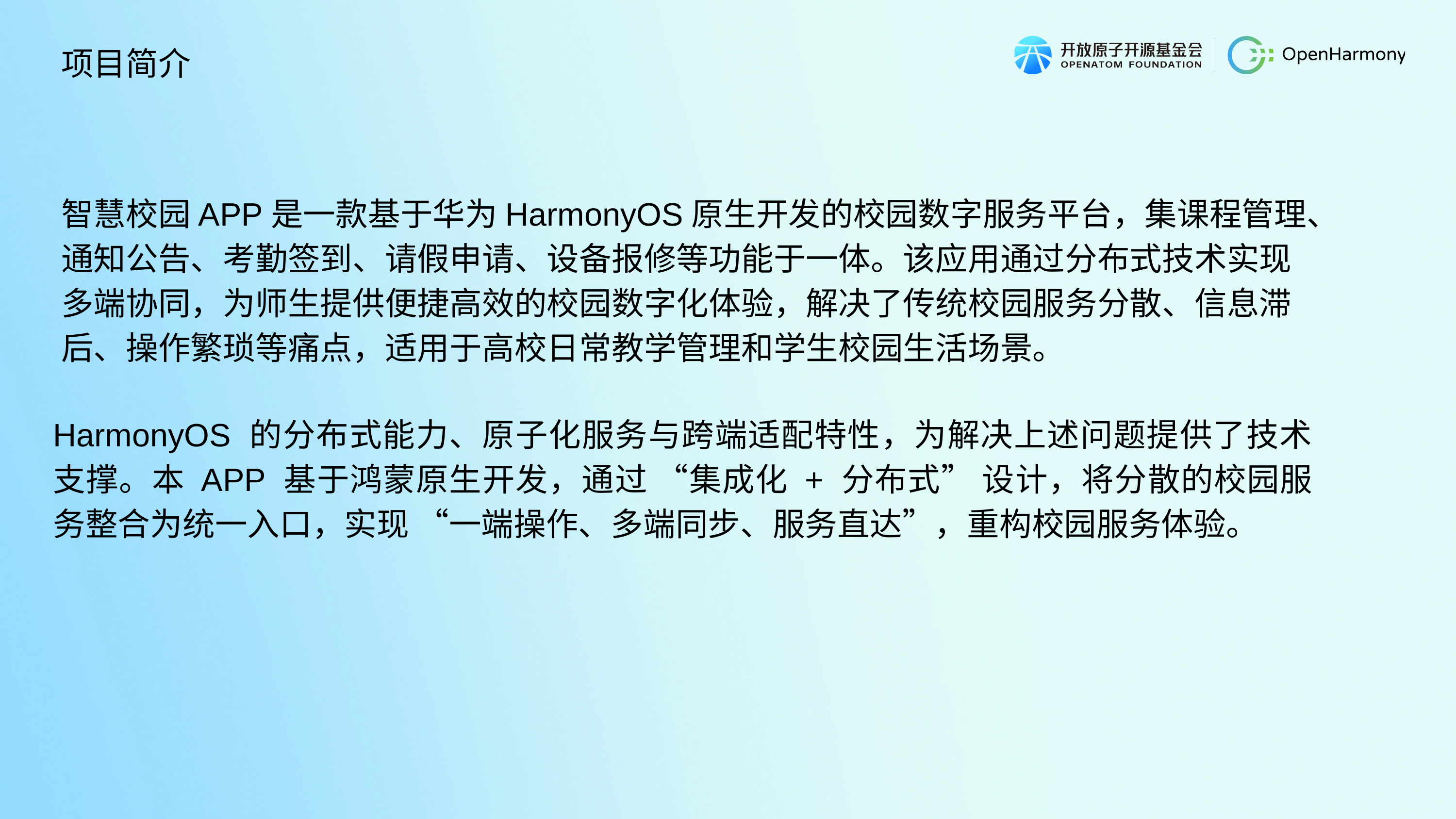

项目简介
智慧校园APP是一款基于华为HarmonyOS原生开发的校园数字服务平台，集课程管理、通知公告、考勤签到、请假申请、设备报修等功能于一体。该应用通过分布式技术实现多端协同，为师生提供便捷高效的校园数字化体验，解决了传统校园服务分散、信息滞后、操作繁琐等痛点，适用于高校日常教学管理和学生校园生活场景。
HarmonyOS 的分布式能力、原子化服务与跨端适配特性，为解决上述问题提供了技术支撑。本 APP 基于鸿蒙原生开发，通过 “集成化 + 分布式” 设计，将分散的校园服务整合为统一入口，实现 “一端操作、多端同步、服务直达”，重构校园服务体验。